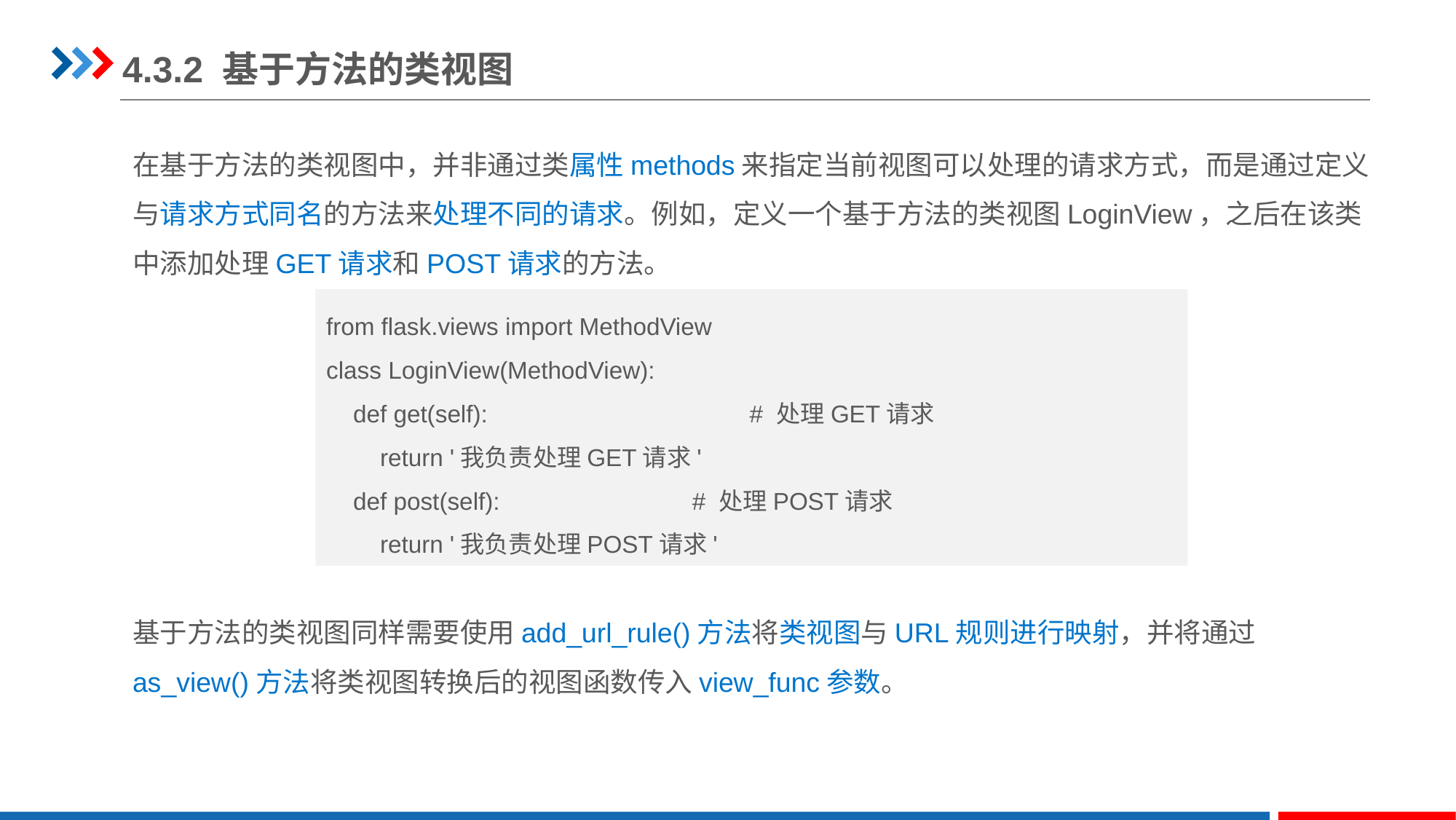

4.3.2 基于方法的类视图
在基于方法的类视图中，并非通过类属性methods来指定当前视图可以处理的请求方式，而是通过定义与请求方式同名的方法来处理不同的请求。例如，定义一个基于方法的类视图LoginView，之后在该类中添加处理GET请求和POST请求的方法。
from flask.views import MethodView
class LoginView(MethodView):
    def get(self):                                       # 处理GET请求
        return '我负责处理GET请求'
    def post(self):   	                      # 处理POST请求
        return '我负责处理POST请求'
基于方法的类视图同样需要使用add_url_rule()方法将类视图与URL规则进行映射，并将通过as_view()方法将类视图转换后的视图函数传入view_func参数。